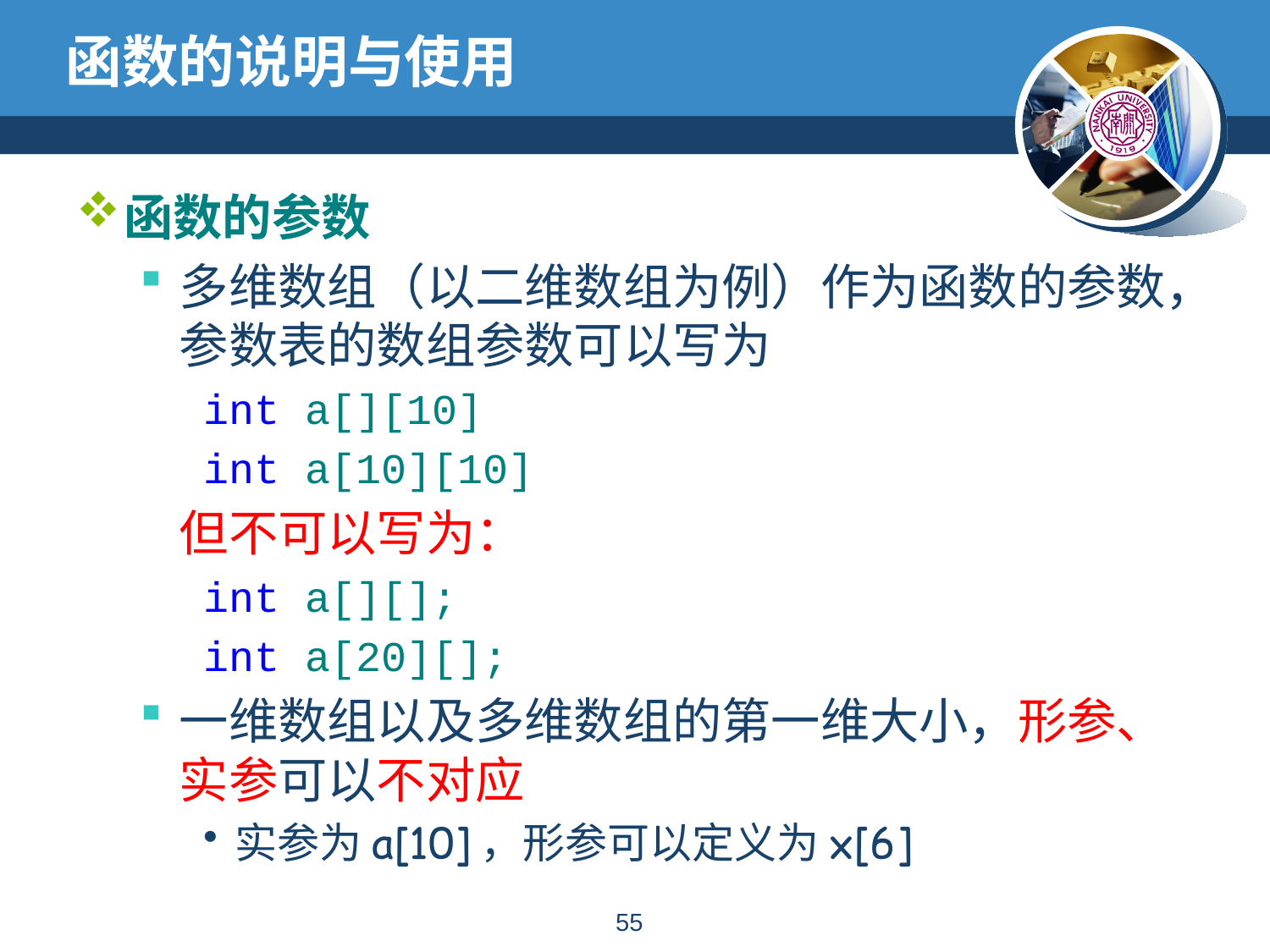

# 函数的说明与使用
函数的参数
多维数组（以二维数组为例）作为函数的参数，参数表的数组参数可以写为
int a[][10]
int a[10][10]
	但不可以写为：
int a[][];
int a[20][];
一维数组以及多维数组的第一维大小，形参、实参可以不对应
实参为a[10]，形参可以定义为x[6]
55